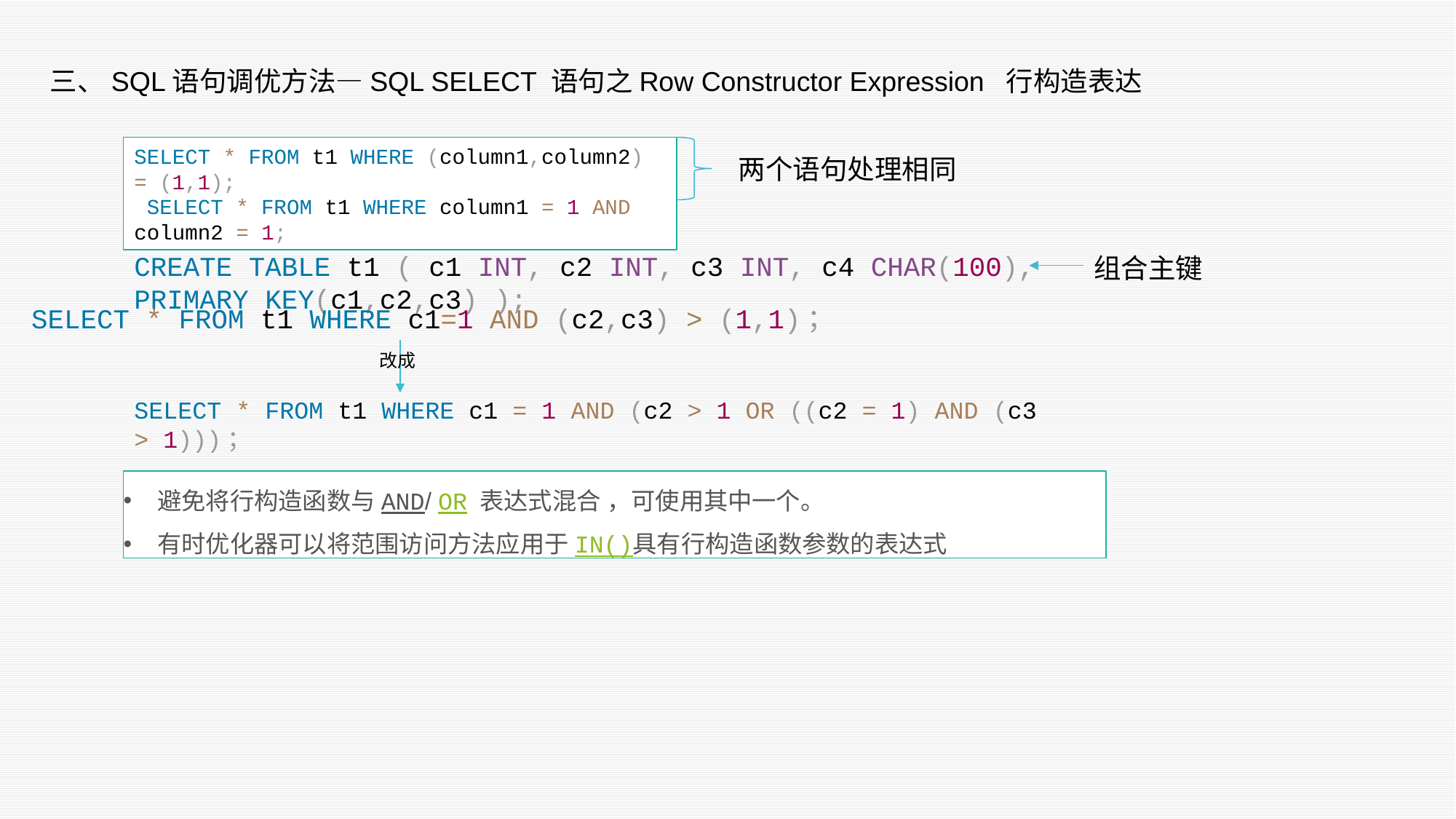

三、SQL语句调优方法—SQL SELECT 语句之Row Constructor Expression  行构造表达
SELECT * FROM t1 WHERE (column1,column2) = (1,1);
 SELECT * FROM t1 WHERE column1 = 1 AND column2 = 1;

两个语句处理相同
CREATE TABLE t1 ( c1 INT, c2 INT, c3 INT, c4 CHAR(100), PRIMARY KEY(c1,c2,c3) );
组合主键
SELECT * FROM t1 WHERE c1=1 AND (c2,c3) > (1,1)；
改成
SELECT * FROM t1 WHERE c1 = 1 AND (c2 > 1 OR ((c2 = 1) AND (c3 > 1)))；
避免将行构造函数与AND/ OR 表达式混合 ，可使用其中一个。
有时优化器可以将范围访问方法应用于IN()具有行构造函数参数的表达式